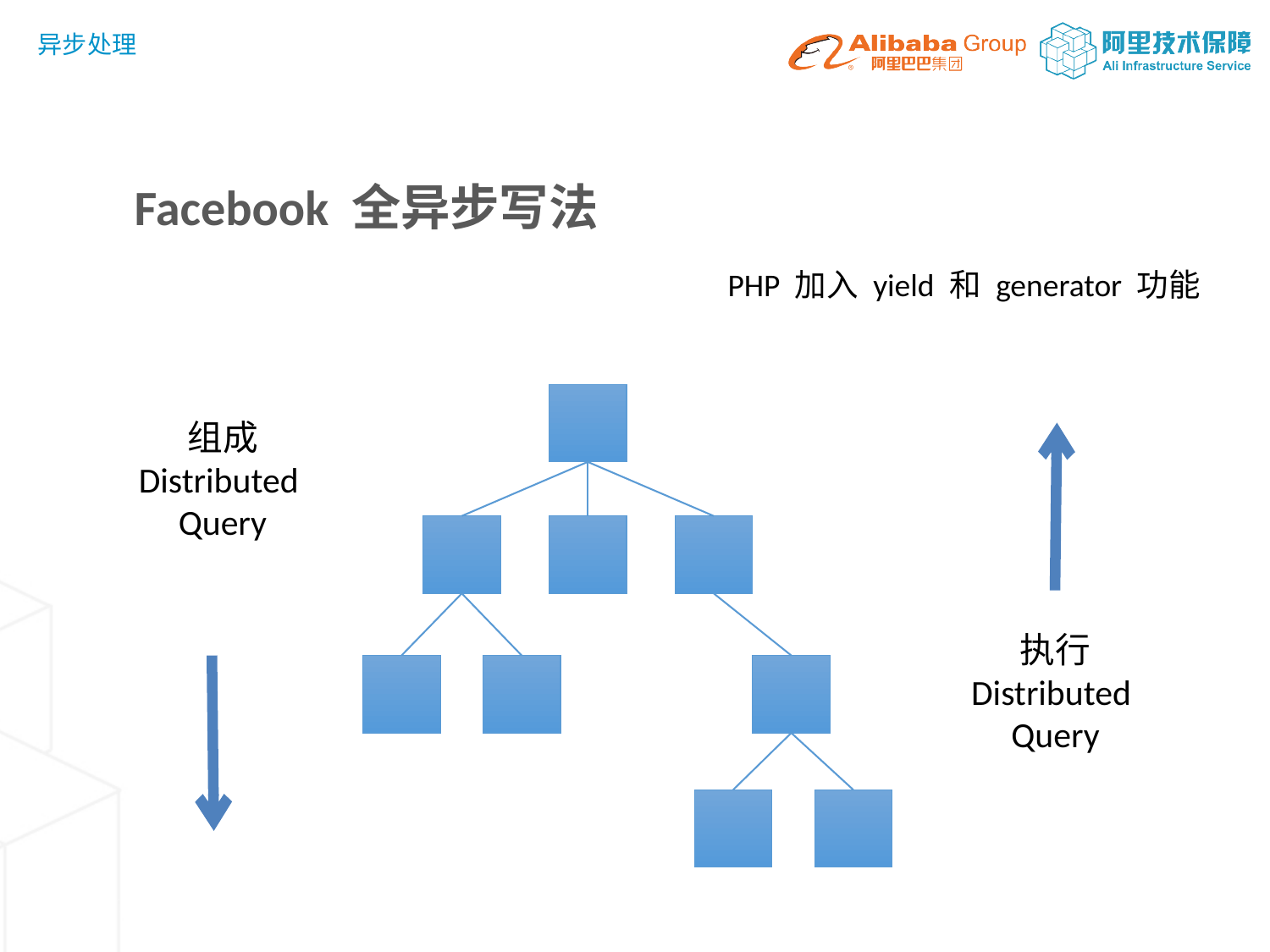

异步处理
Facebook 全异步写法
PHP 加入 yield 和 generator 功能

组成
Distributed
Query

执行
Distributed
Query